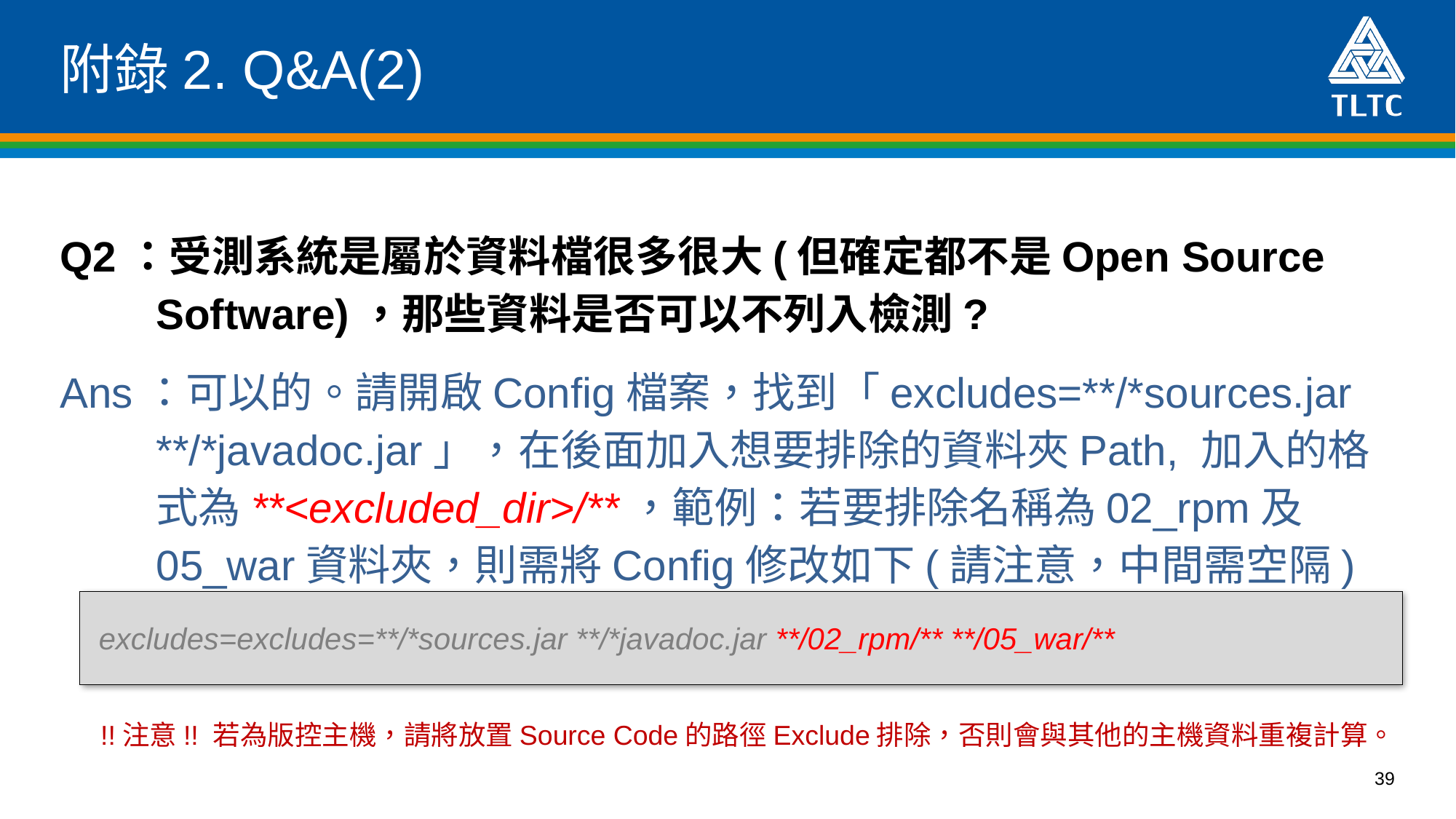

# 附錄2. Q&A(2)
Q2：受測系統是屬於資料檔很多很大(但確定都不是Open Source Software)，那些資料是否可以不列入檢測?
Ans：可以的。請開啟Config檔案，找到「excludes=**/*sources.jar **/*javadoc.jar」，在後面加入想要排除的資料夾Path, 加入的格式為**<excluded_dir>/**，範例：若要排除名稱為02_rpm及05_war資料夾，則需將Config修改如下(請注意，中間需空隔)

 excludes=excludes=**/*sources.jar **/*javadoc.jar **/02_rpm/** **/05_war/**
!!注意!! 若為版控主機，請將放置Source Code的路徑Exclude排除，否則會與其他的主機資料重複計算。
39